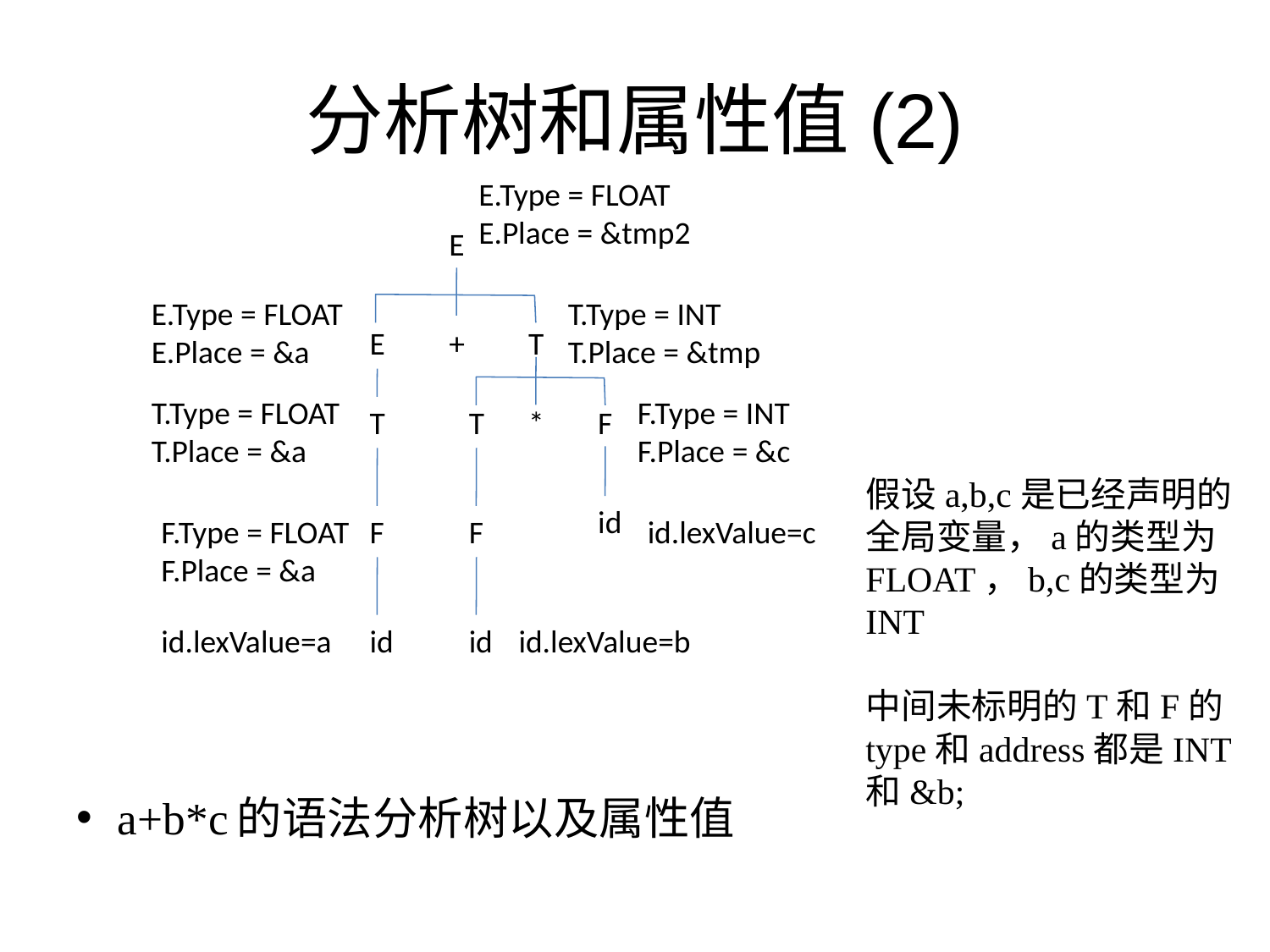

# 分析树和属性值(2)
E.Type = FLOAT
E.Place = &tmp2
E
E.Type = FLOAT
E.Place = &a
T.Type = INT
T.Place = &tmp

E
+
T

T.Type = FLOAT
T.Place = &a
F.Type = INT
F.Place = &c
T
T
*
F
假设a,b,c是已经声明的全局变量，a的类型为FLOAT，b,c的类型为INT

中间未标明的T和F的type和address都是INT和&b;
id
F.Type = FLOAT
F.Place = &a
F
F
id.lexValue=c
id.lexValue=a
id
id
id.lexValue=b
a+b*c的语法分析树以及属性值